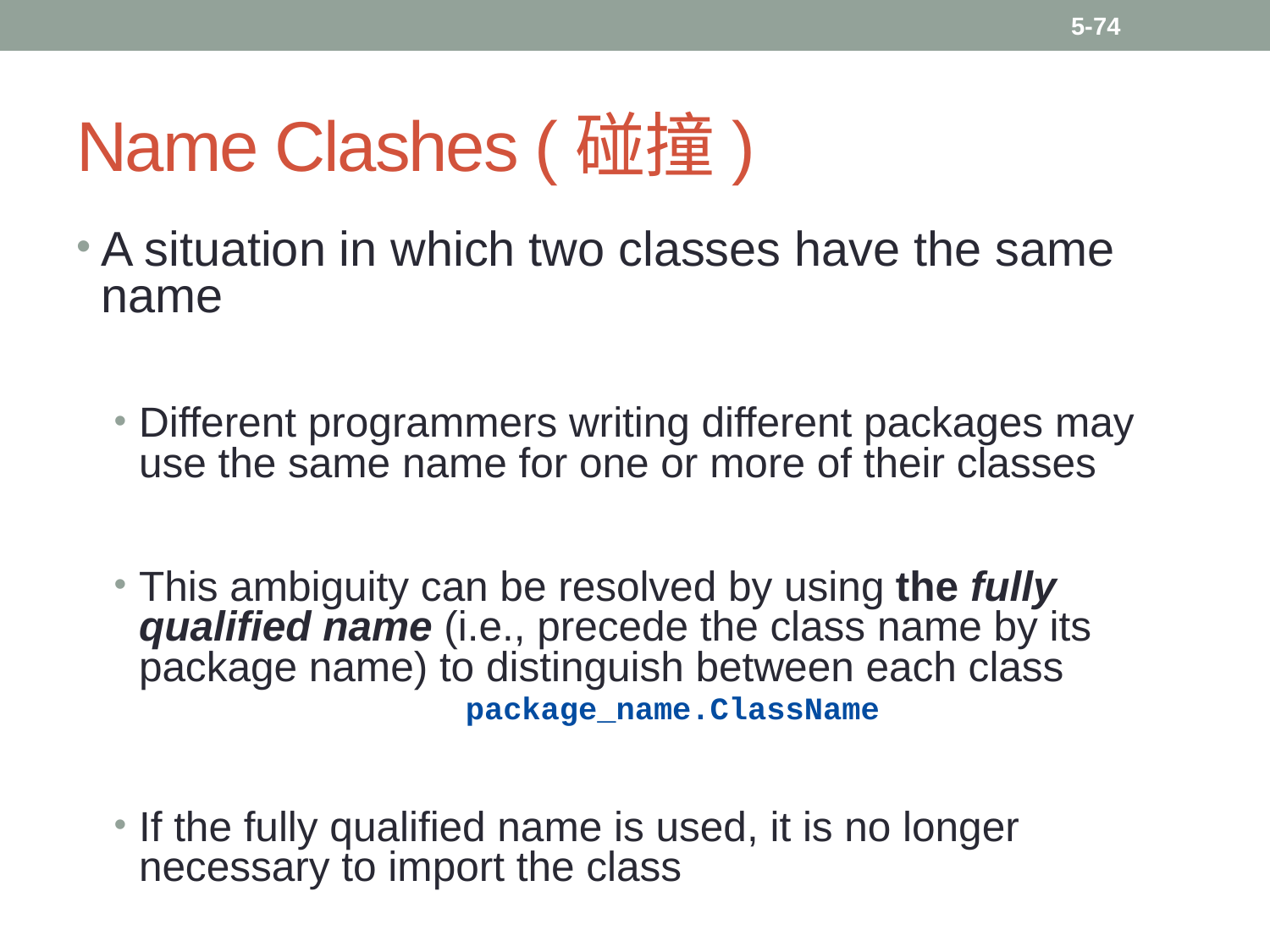

5-74
# Name Clashes (碰撞)
A situation in which two classes have the same name

Different programmers writing different packages may use the same name for one or more of their classes

This ambiguity can be resolved by using the fully qualified name (i.e., precede the class name by its package name) to distinguish between each class
package_name.ClassName

If the fully qualified name is used, it is no longer necessary to import the class